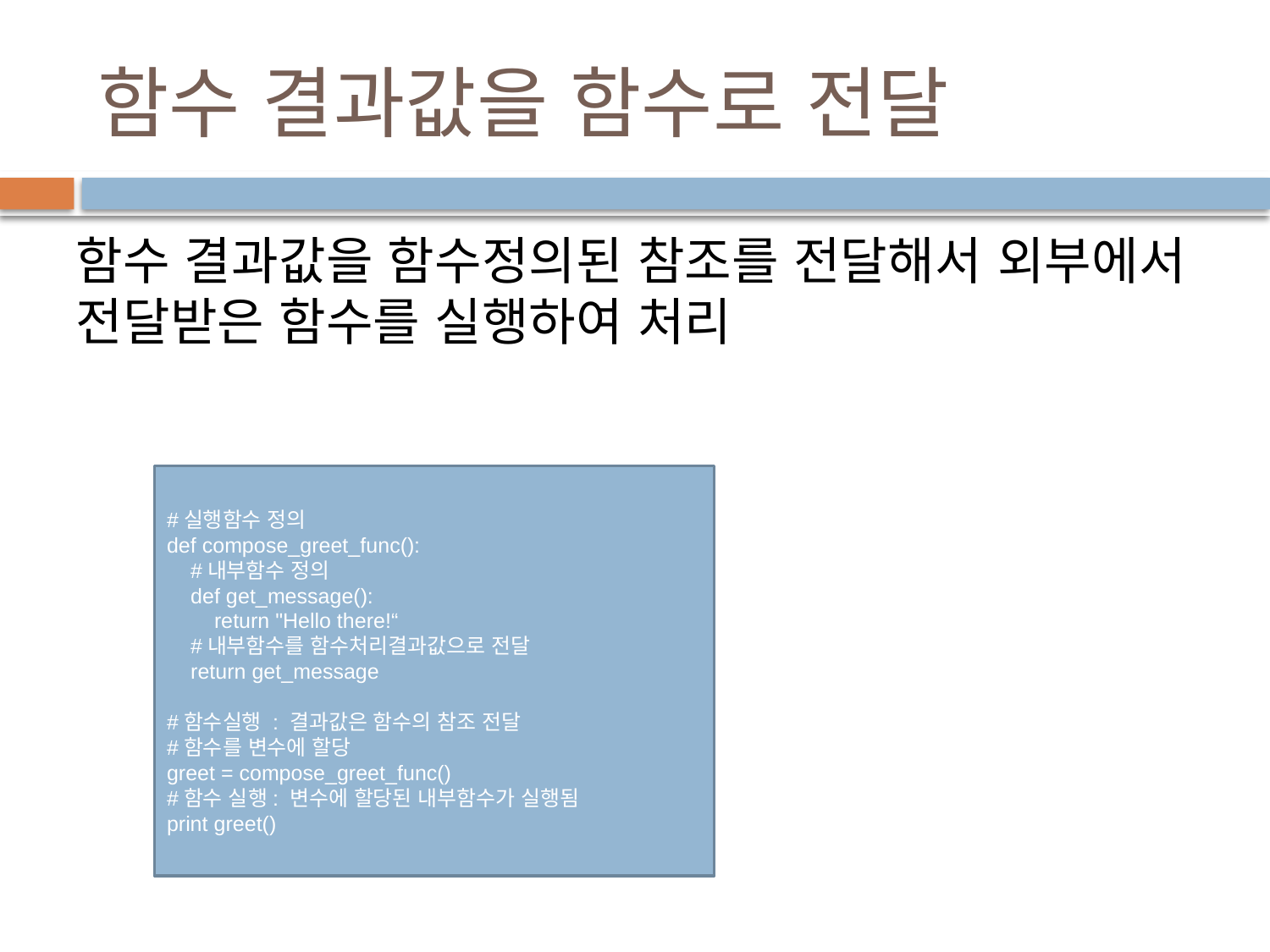

# 함수 결과값을 함수로 전달
함수 결과값을 함수정의된 참조를 전달해서 외부에서 전달받은 함수를 실행하여 처리
#실행함수 정의
def compose_greet_func():
    #내부함수 정의
    def get_message():
        return "Hello there!“
    #내부함수를 함수처리결과값으로 전달
    return get_message
#함수실행 : 결과값은 함수의 참조 전달
#함수를 변수에 할당
greet = compose_greet_func()
#함수 실행: 변수에 할당된 내부함수가 실행됨
print greet()